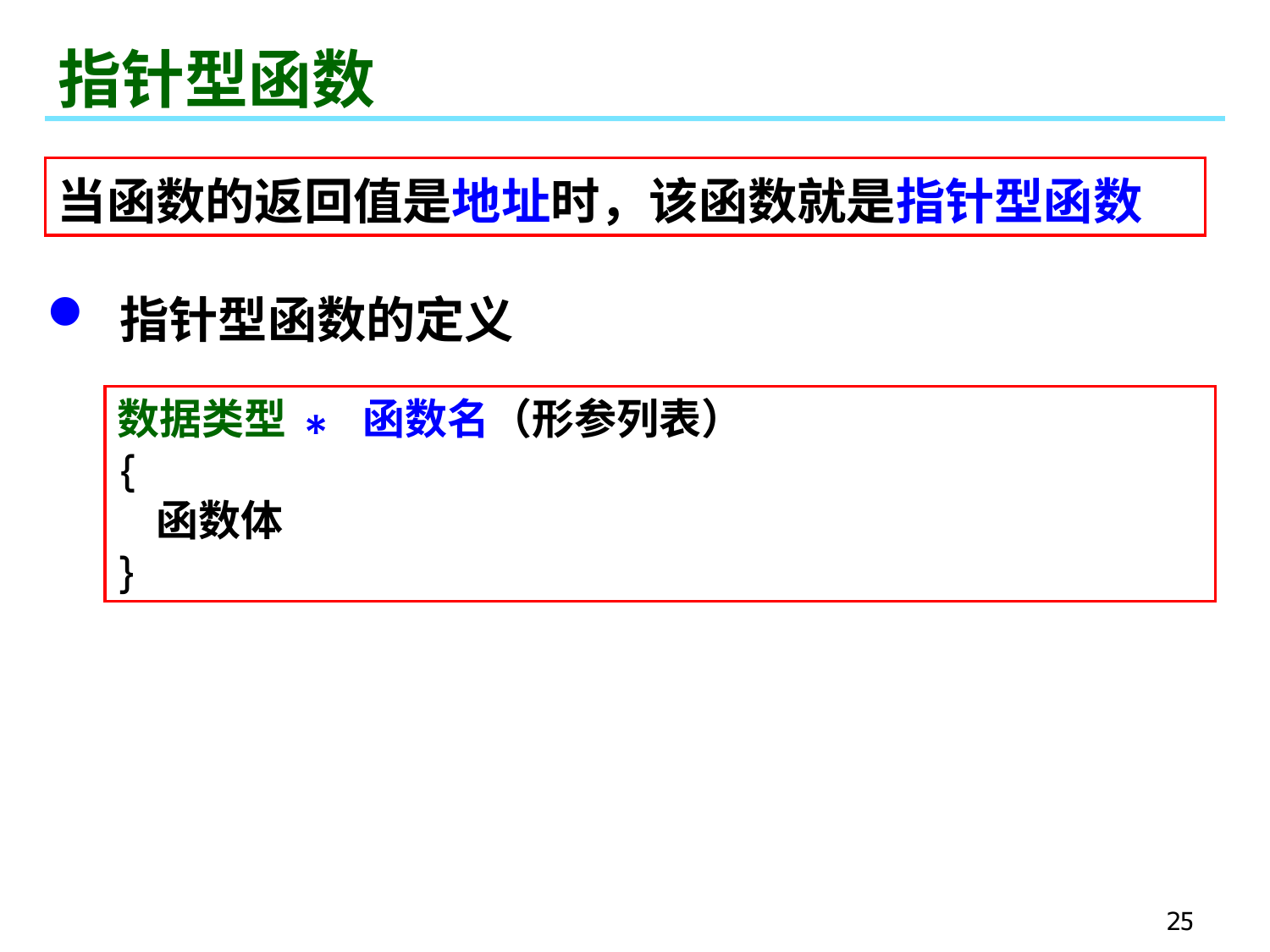

# 指针型函数
当函数的返回值是地址时，该函数就是指针型函数
 指针型函数的定义
数据类型 * 函数名（形参列表）
{
   函数体
}
25